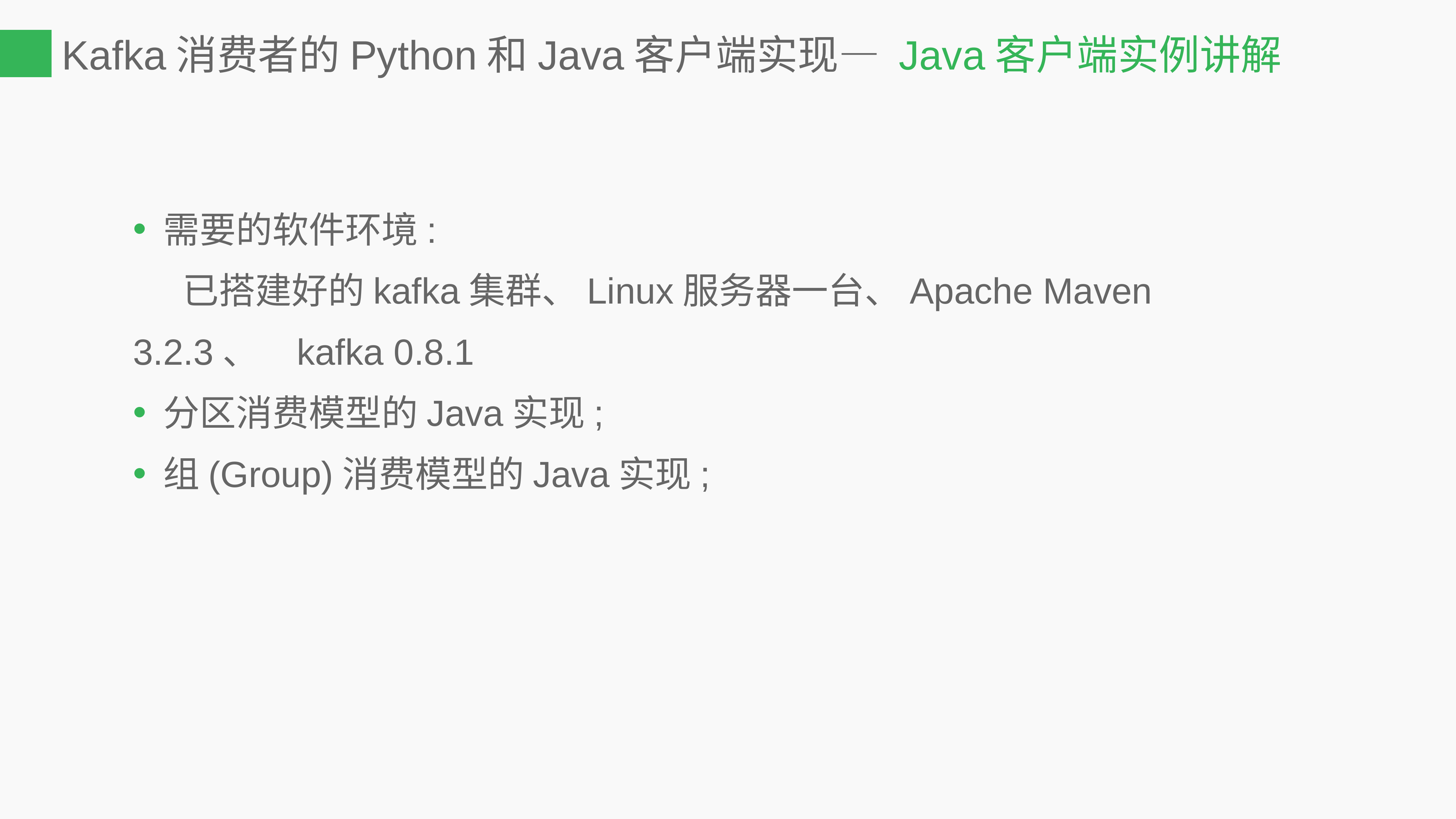

# Kafka消费者的Python和Java客户端实现— Java客户端实例讲解
需要的软件环境:
     已搭建好的kafka集群、Linux服务器一台、Apache Maven 3.2.3、	kafka 0.8.1
分区消费模型的Java实现;
组(Group)消费模型的Java实现;